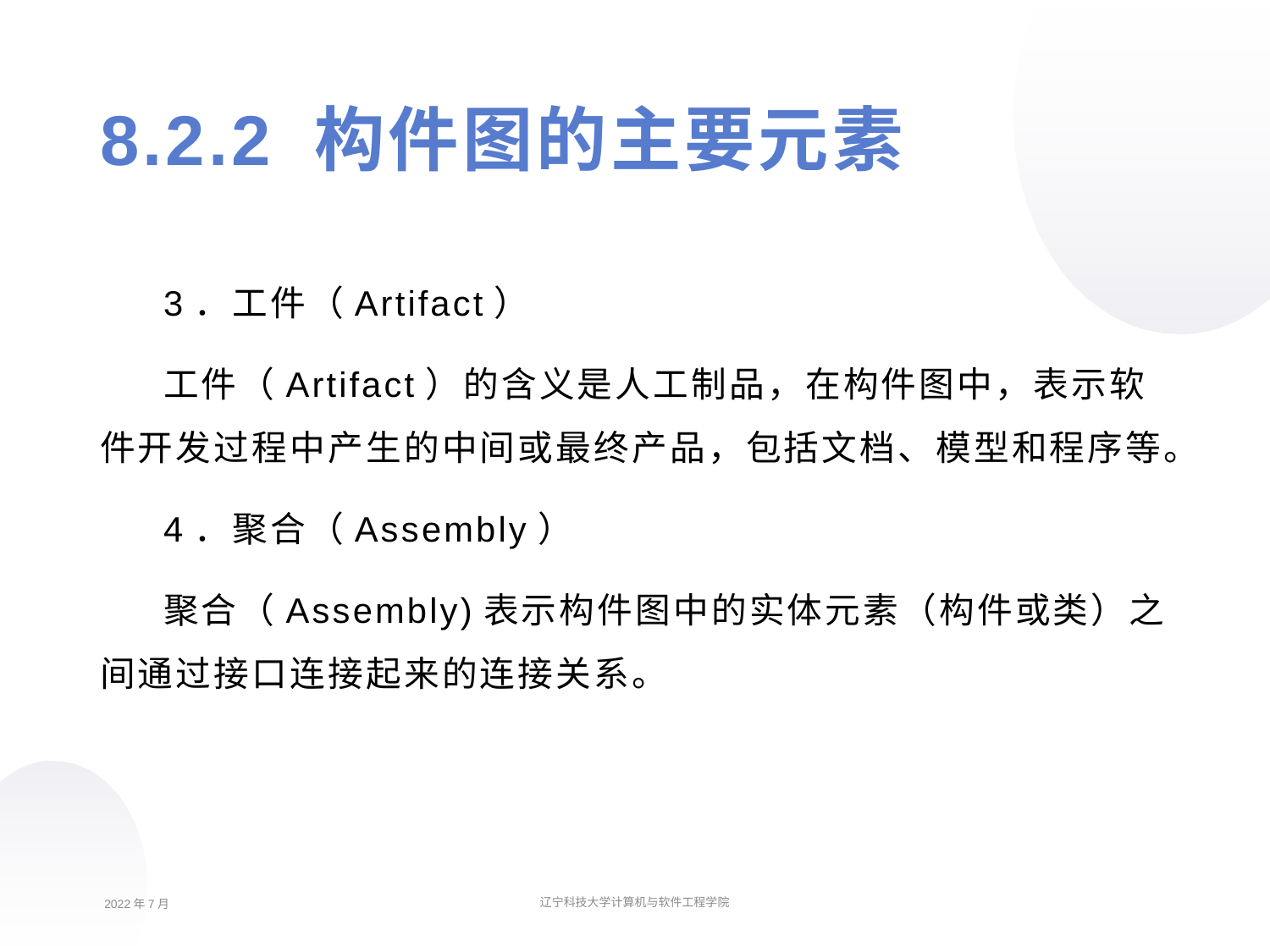

8.2.2 构件图的主要元素
3．工件（Artifact）
工件（Artifact）的含义是人工制品，在构件图中，表示软件开发过程中产生的中间或最终产品，包括文档、模型和程序等。
4．聚合（Assembly）
聚合（Assembly)表示构件图中的实体元素（构件或类）之间通过接口连接起来的连接关系。

2022年7月
辽宁科技大学计算机与软件工程学院
44